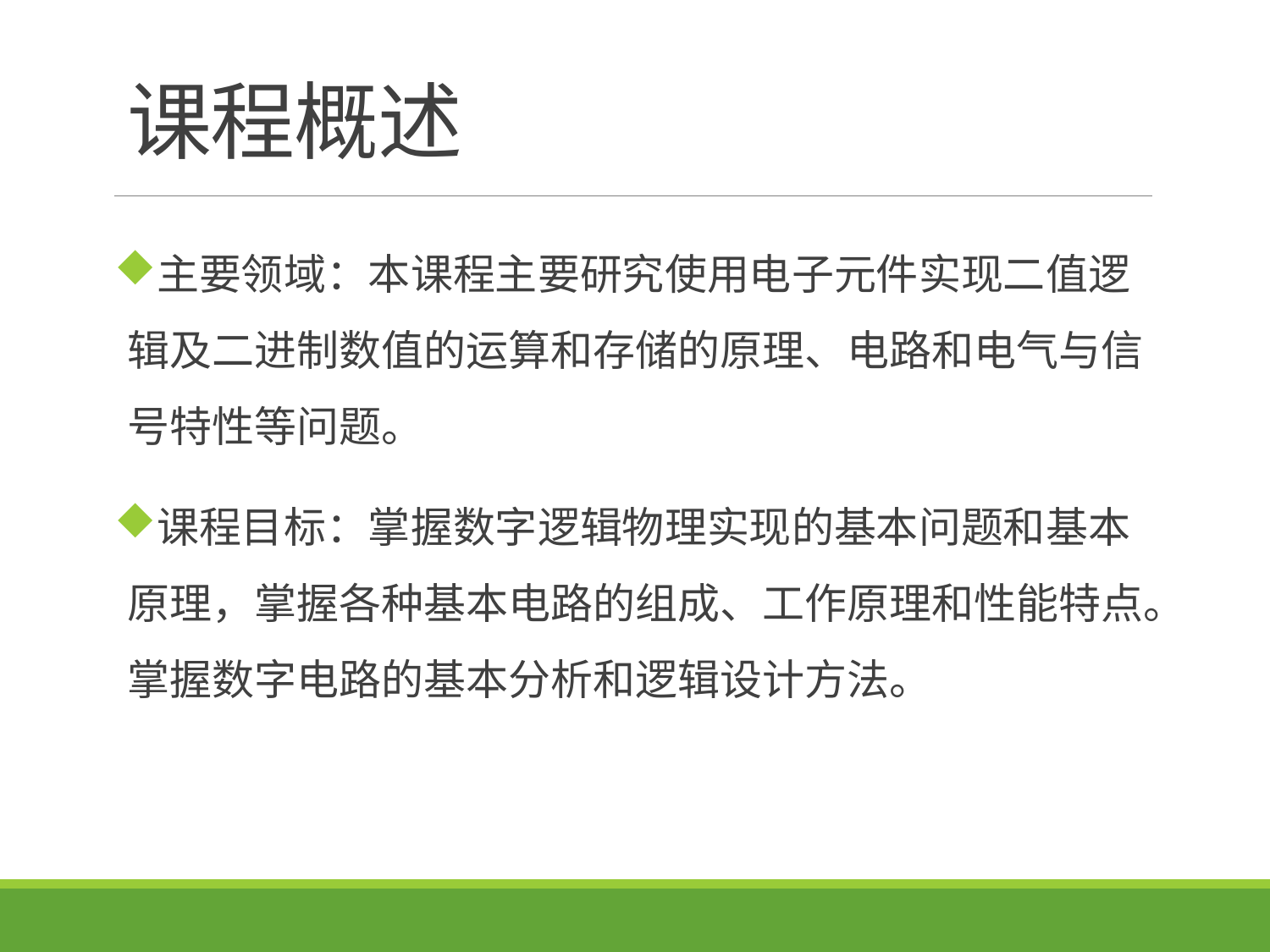

# 课程概述
主要领域：本课程主要研究使用电子元件实现二值逻辑及二进制数值的运算和存储的原理、电路和电气与信号特性等问题。
课程目标：掌握数字逻辑物理实现的基本问题和基本原理，掌握各种基本电路的组成、工作原理和性能特点。掌握数字电路的基本分析和逻辑设计方法。